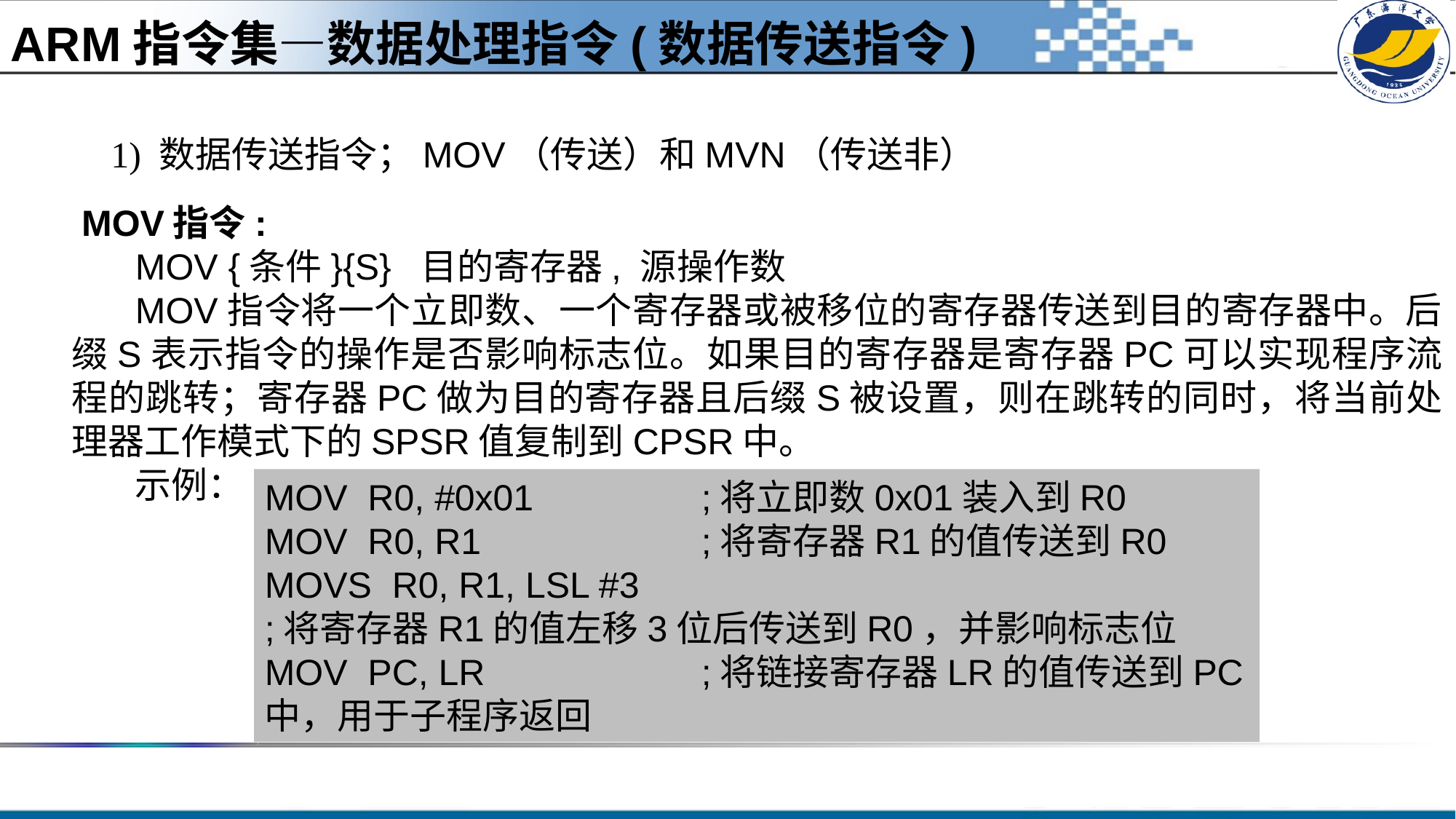

ARM指令集—数据处理指令(数据传送指令)
1) 数据传送指令；MOV（传送）和MVN（传送非）
 MOV指令:
MOV {条件}{S}  目的寄存器, 源操作数
MOV指令将一个立即数、一个寄存器或被移位的寄存器传送到目的寄存器中。后缀S表示指令的操作是否影响标志位。如果目的寄存器是寄存器PC可以实现程序流程的跳转；寄存器PC做为目的寄存器且后缀S被设置，则在跳转的同时，将当前处理器工作模式下的SPSR值复制到CPSR中。
示例：
MOV  R0, #0x01		;将立即数0x01装入到R0
MOV  R0, R1			;将寄存器R1的值传送到R0
MOVS  R0, R1, LSL #3
;将寄存器R1的值左移3位后传送到R0，并影响标志位
MOV  PC, LR		;将链接寄存器LR的值传送到PC中，用于子程序返回
46